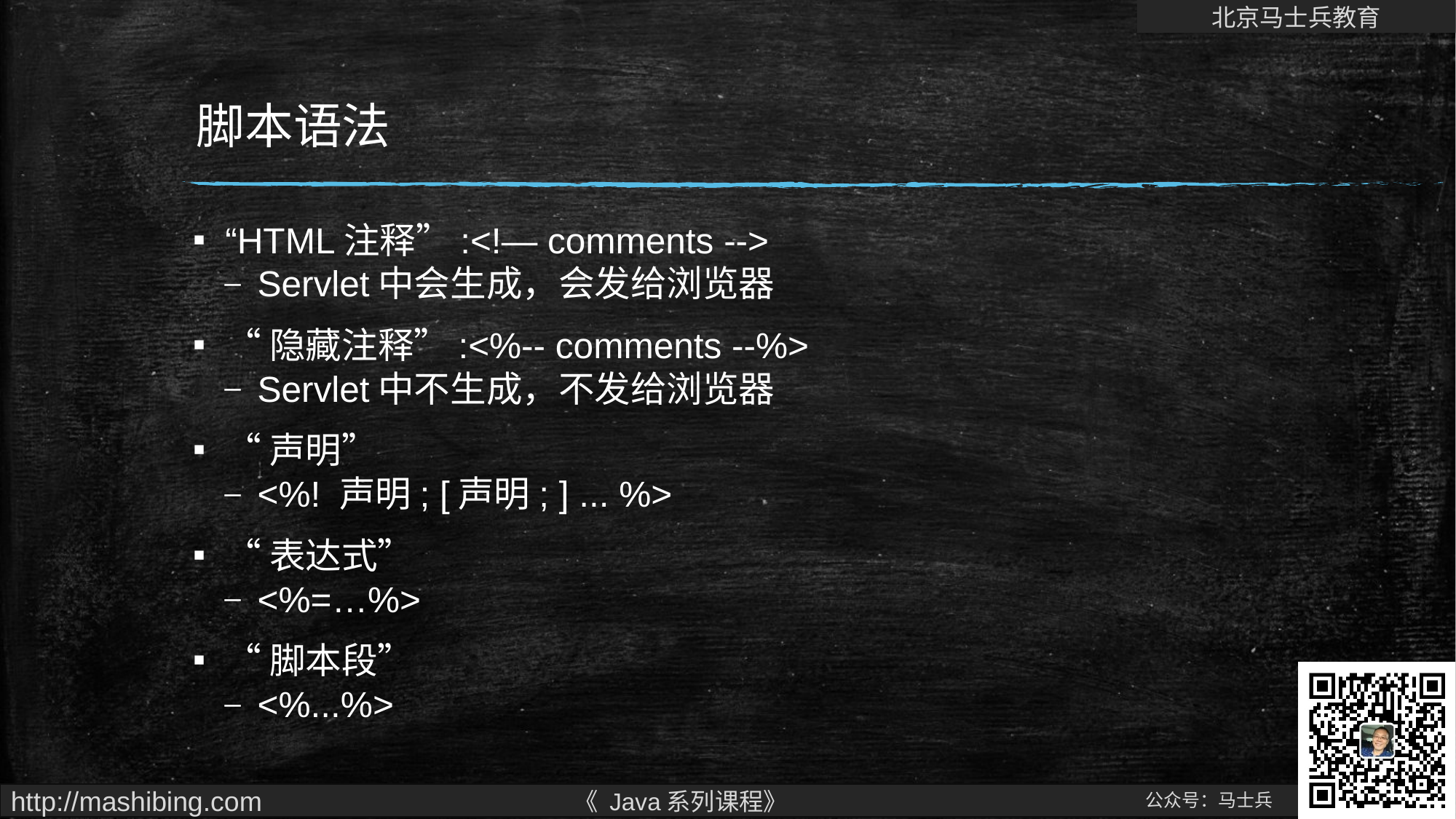

# 脚本语法
“HTML注释”:<!— comments -->
Servlet中会生成，会发给浏览器
“隐藏注释”:<%-- comments --%>
Servlet中不生成，不发给浏览器
“声明”
<%! 声明; [声明; ] ... %>
“表达式”
<%=…%>
“脚本段”
<%...%>